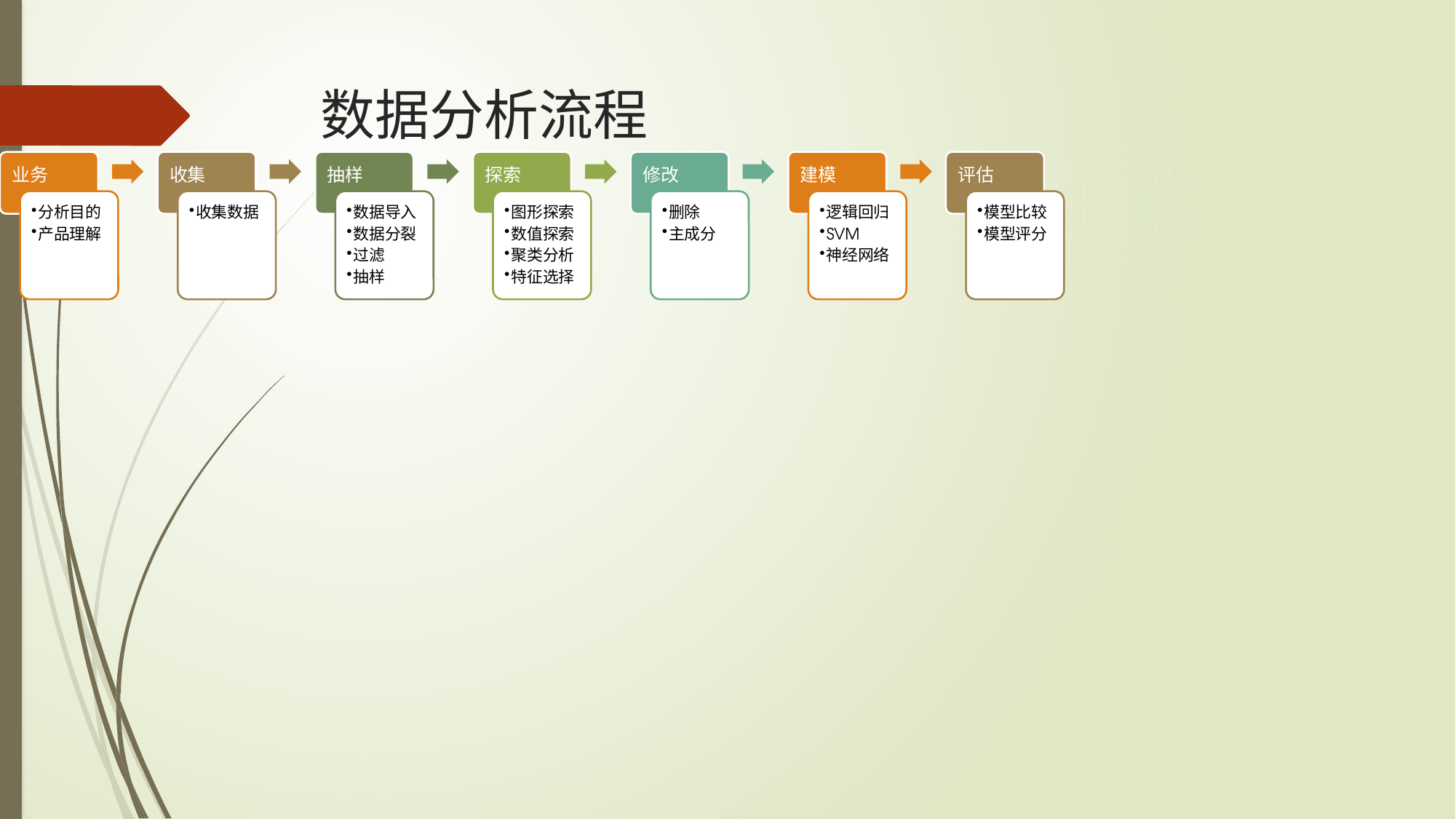

# 数据分析流程
业务
分析目的
产品理解

收集
收集数据

抽样
数据导入
数据分裂
过滤
抽样

探索
图形探索
数值探索
聚类分析
特征选择

修改
删除
主成分

建模
逻辑回归
SVM
神经网络

评估
模型比较
模型评分